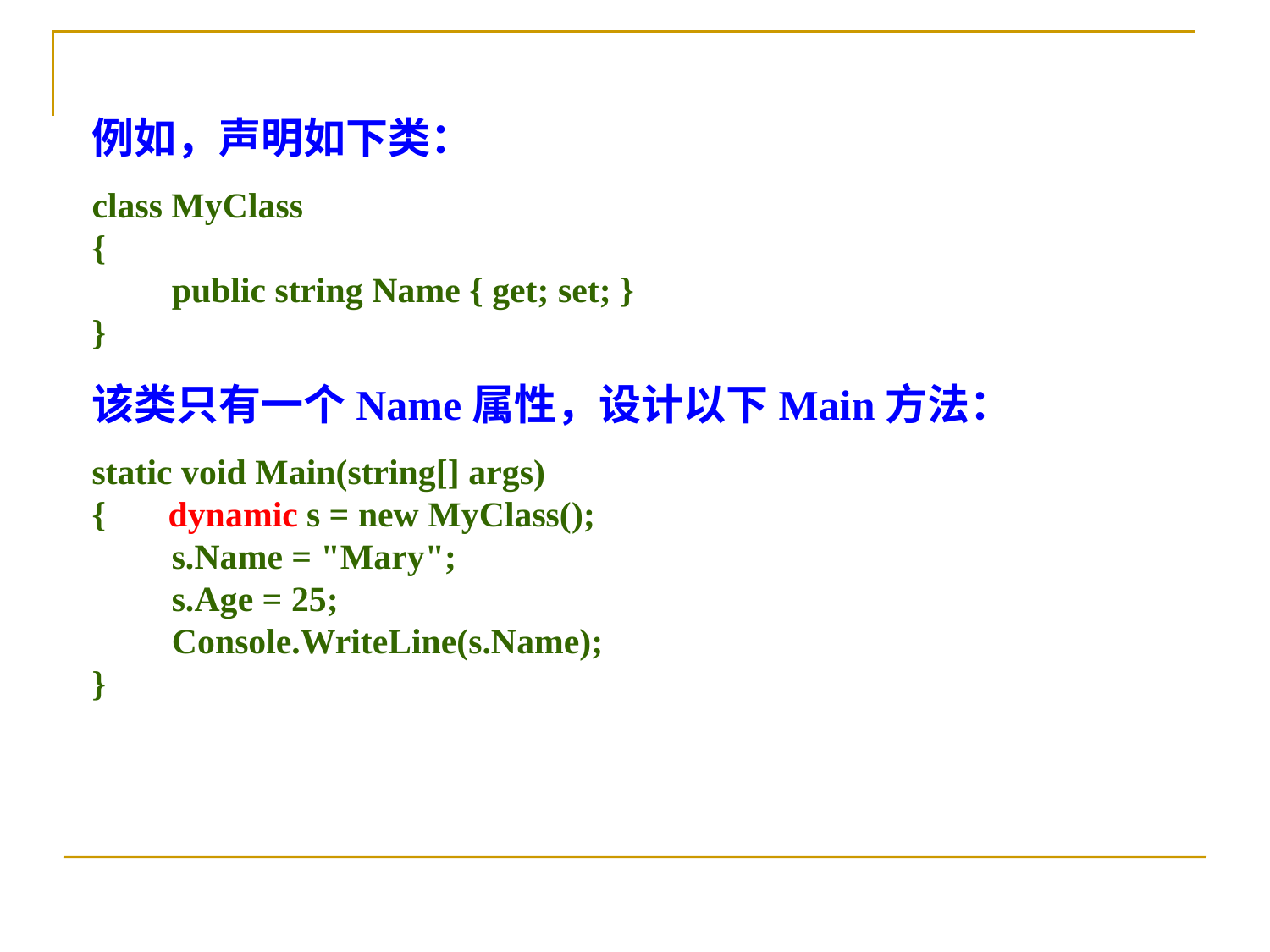

例如，声明如下类：
class MyClass
{
         public string Name { get; set; }
}
该类只有一个Name属性，设计以下Main方法：
static void Main(string[] args)
{       dynamic s = new MyClass();
         s.Name = "Mary";
         s.Age = 25;
         Console.WriteLine(s.Name);
}